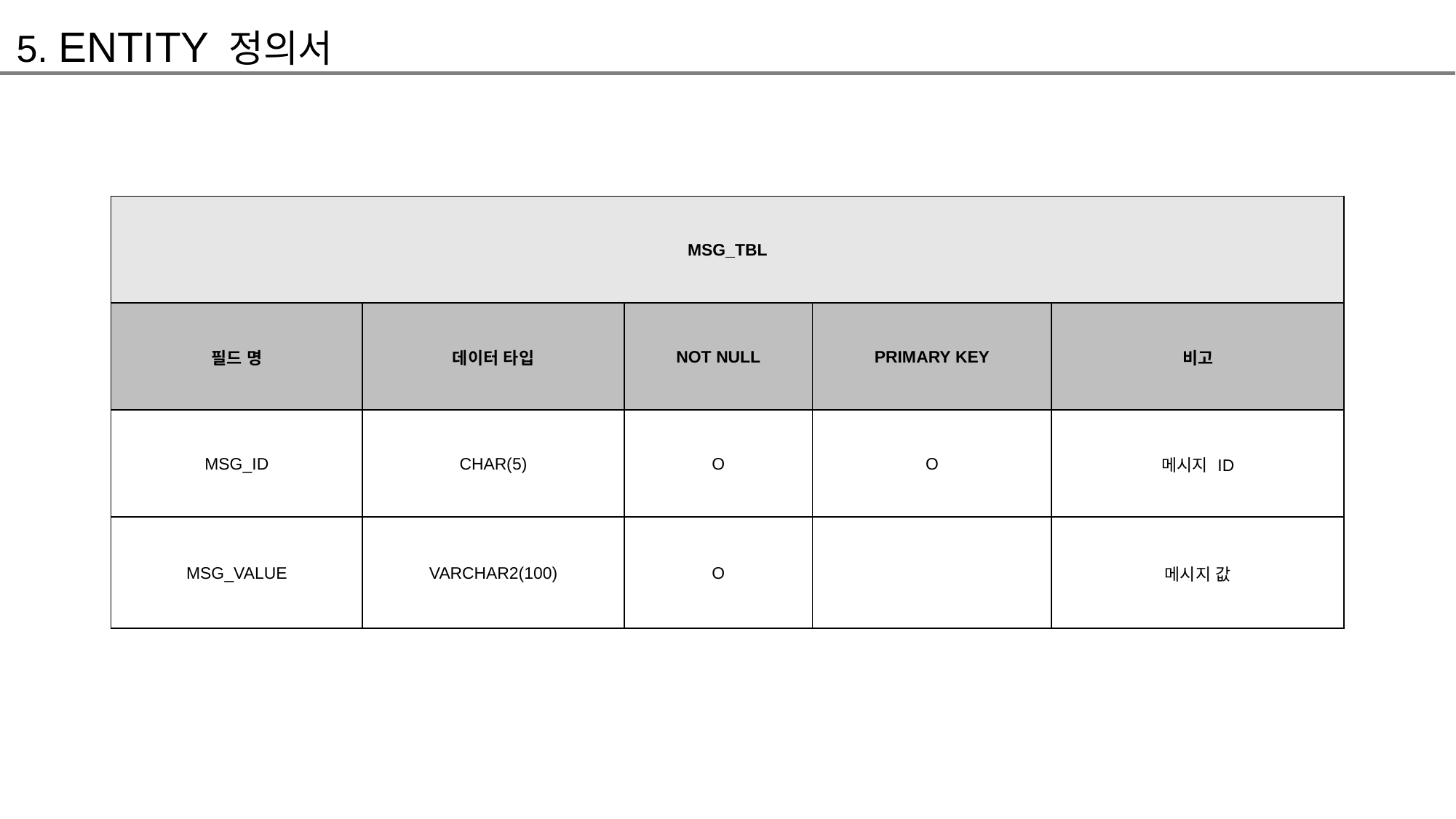

5. ENTITY 정의서
| MSG\_TBL |  |  |  |  |
| --- | --- | --- | --- | --- |
| 필드 명 | 데이터 타입 | NOT NULL | PRIMARY KEY | 비고 |
| MSG\_ID | CHAR(5) | O | O | 메시지 ID |
| MSG\_VALUE | VARCHAR2(100) | O |  | 메시지 값 |